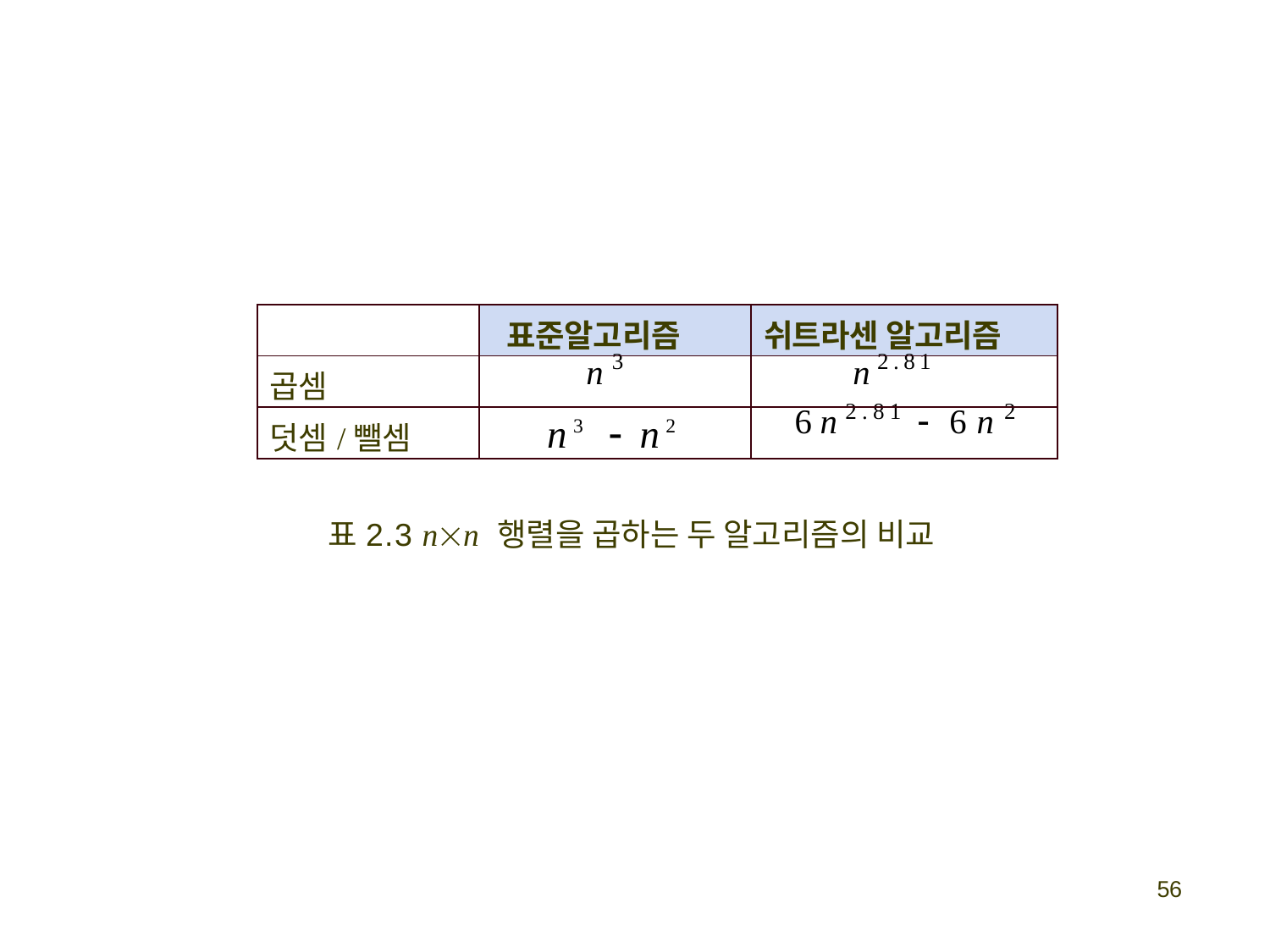

|  | 표준알고리즘 | 쉬트라센 알고리즘 |
| --- | --- | --- |
| 곱셈 | n3 | n2.81 |
| 덧셈/뺄셈 | n3 − n2 | 6n2.81 − 6n2 |
표2.3 n×n 행렬을 곱하는 두 알고리즘의 비교
56